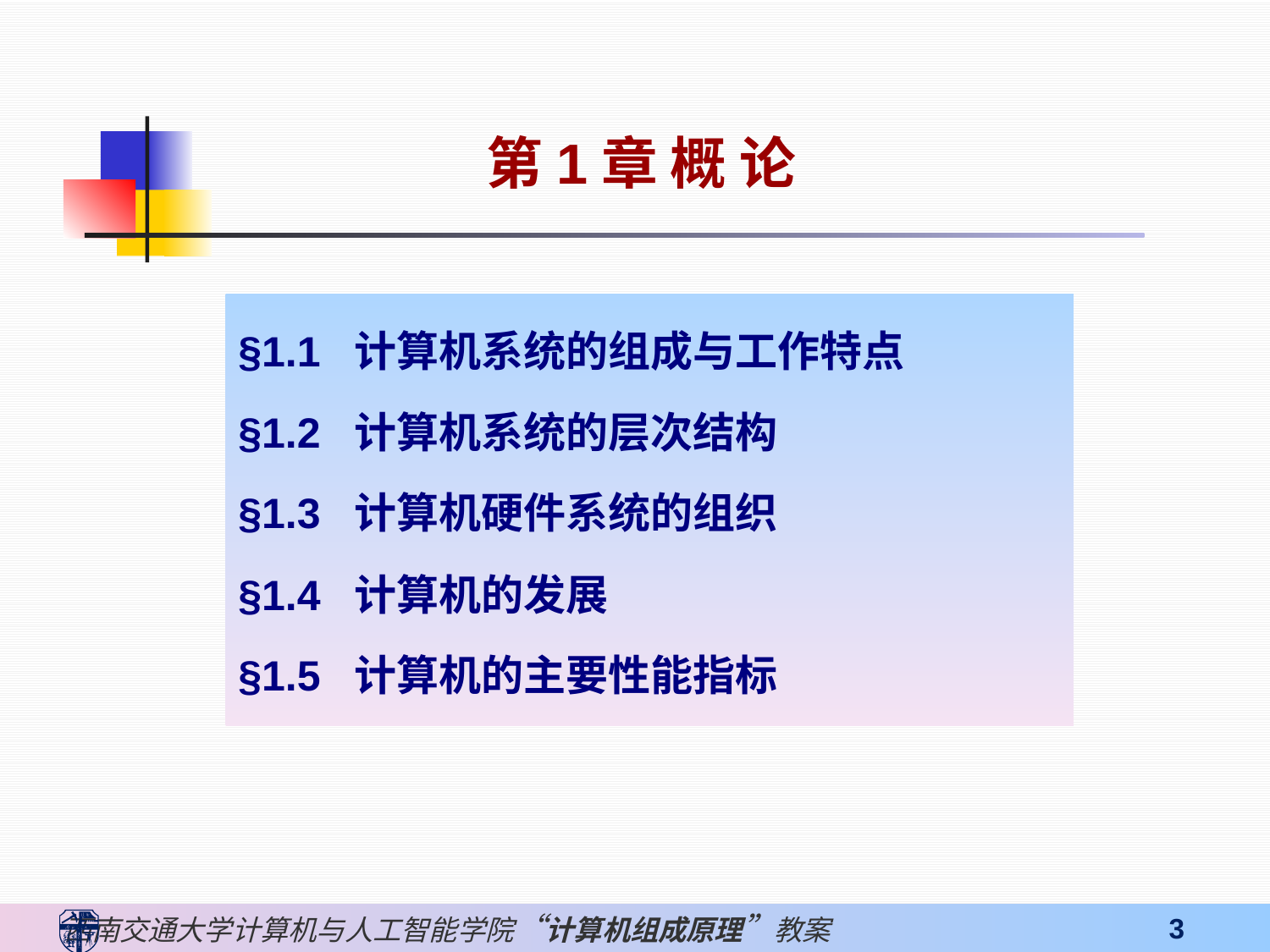

第1章 概 论
§1.1  计算机系统的组成与工作特点
§1.2  计算机系统的层次结构
§1.3  计算机硬件系统的组织
§1.4  计算机的发展
§1.5  计算机的主要性能指标